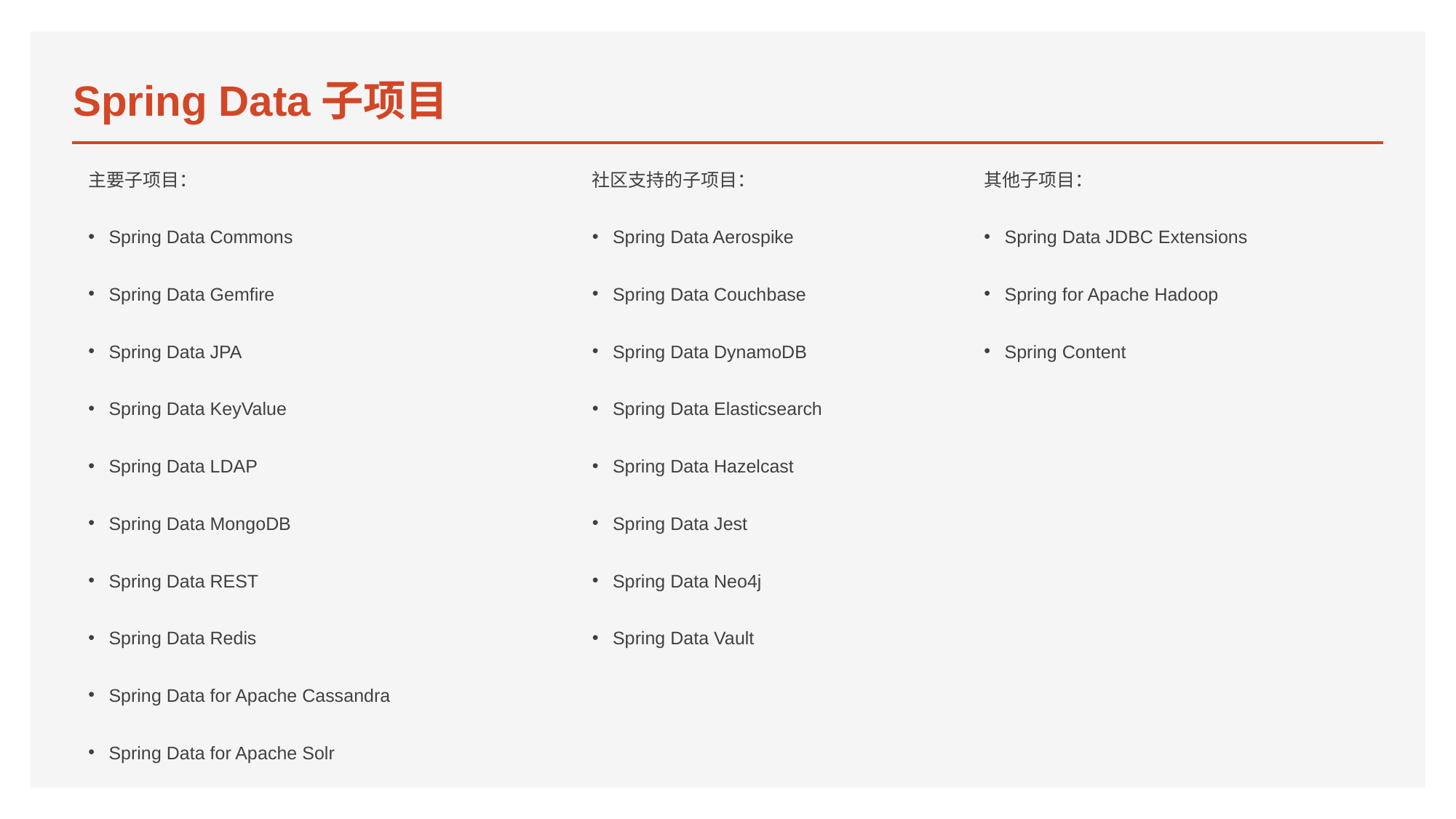

# Spring Data子项目
主要子项目：
Spring Data Commons
Spring Data Gemfire
Spring Data JPA
Spring Data KeyValue
Spring Data LDAP
Spring Data MongoDB
Spring Data REST
Spring Data Redis
Spring Data for Apache Cassandra
Spring Data for Apache Solr
社区支持的子项目：
Spring Data Aerospike
Spring Data Couchbase
Spring Data DynamoDB
Spring Data Elasticsearch
Spring Data Hazelcast
Spring Data Jest
Spring Data Neo4j
Spring Data Vault
其他子项目：
Spring Data JDBC Extensions
Spring for Apache Hadoop
Spring Content